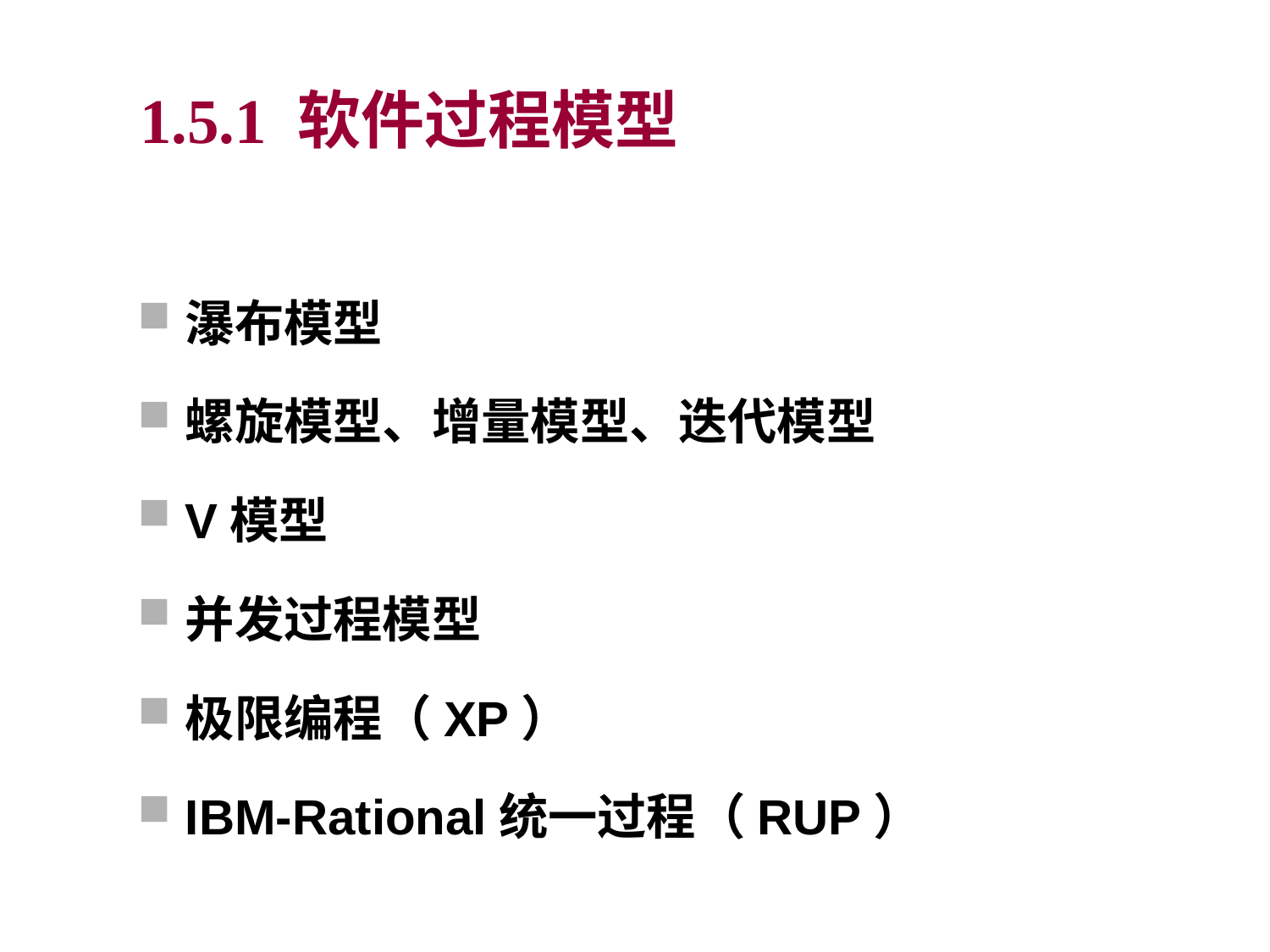

1.5.1 软件过程模型
瀑布模型
螺旋模型、增量模型、迭代模型
V模型
并发过程模型
极限编程（XP）
IBM-Rational统一过程（RUP）